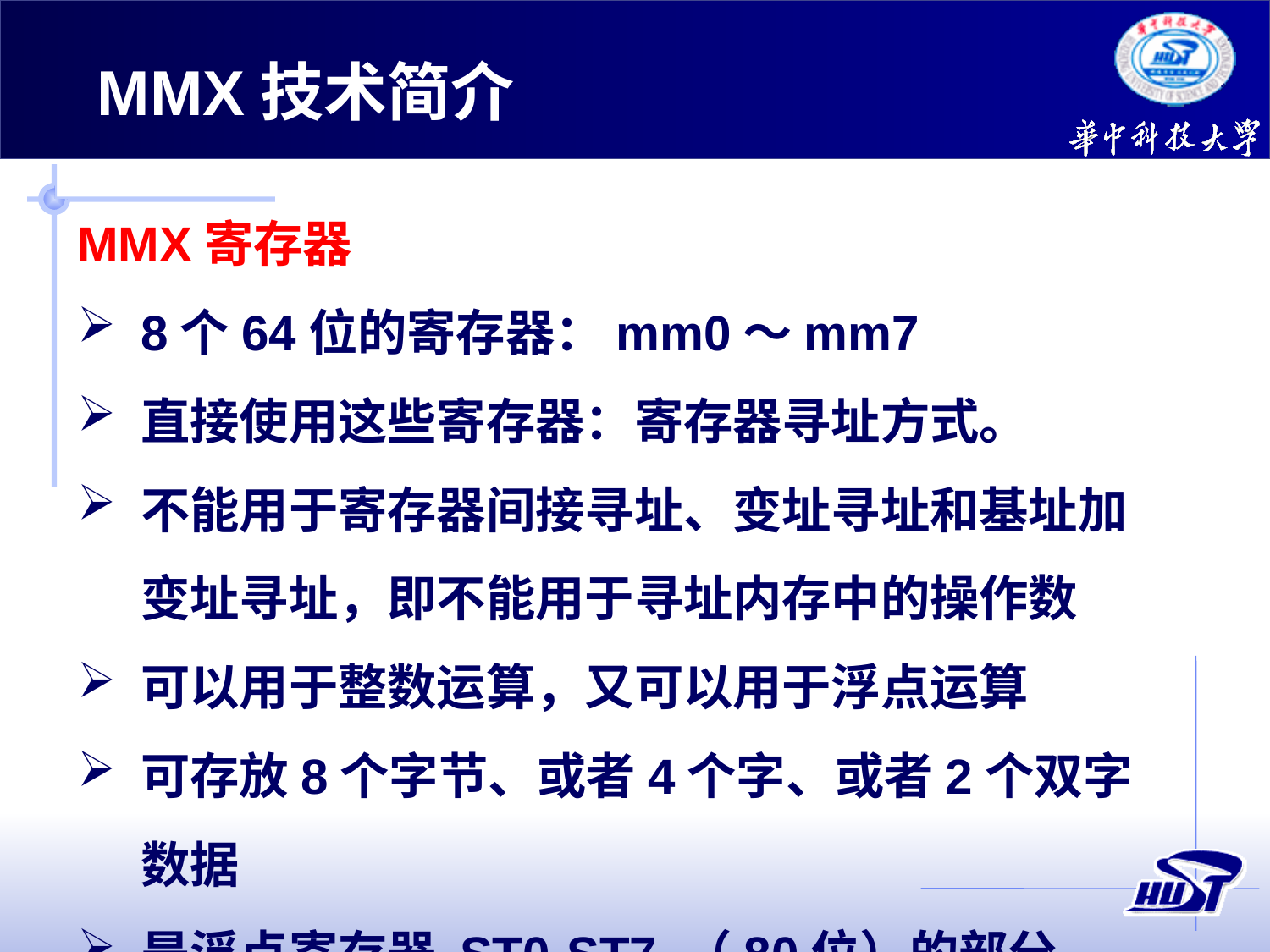

MMX技术简介
MMX寄存器
8个64位的寄存器：mm0～mm7
直接使用这些寄存器：寄存器寻址方式。
不能用于寄存器间接寻址、变址寻址和基址加变址寻址，即不能用于寻址内存中的操作数
可以用于整数运算，又可以用于浮点运算
可存放8个字节、或者4个字、或者2个双字数据
是浮点寄存器 ST0-ST7 （80位）的部分